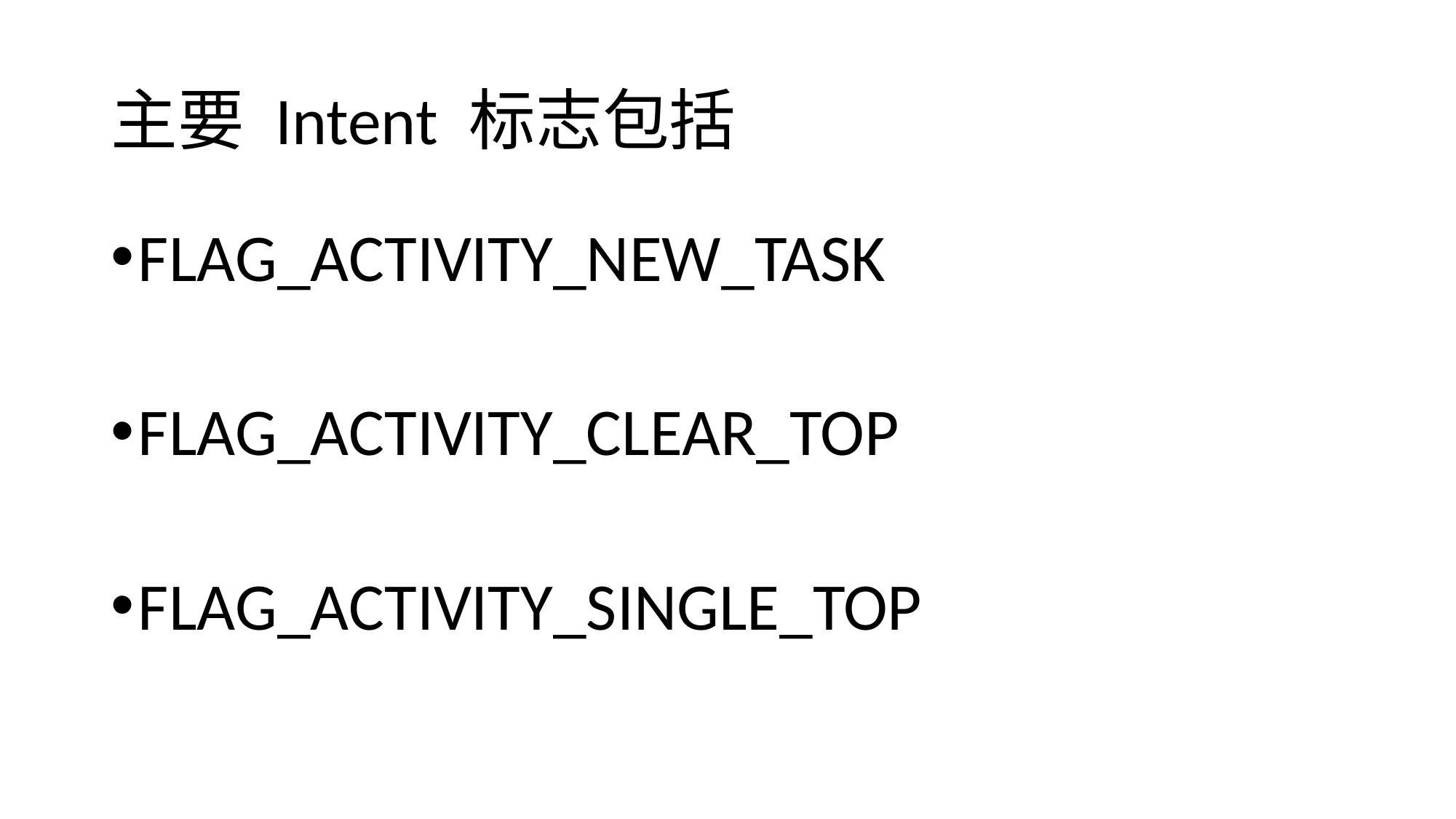

# 主要 Intent 标志包括
FLAG_ACTIVITY_NEW_TASK

FLAG_ACTIVITY_CLEAR_TOP

FLAG_ACTIVITY_SINGLE_TOP